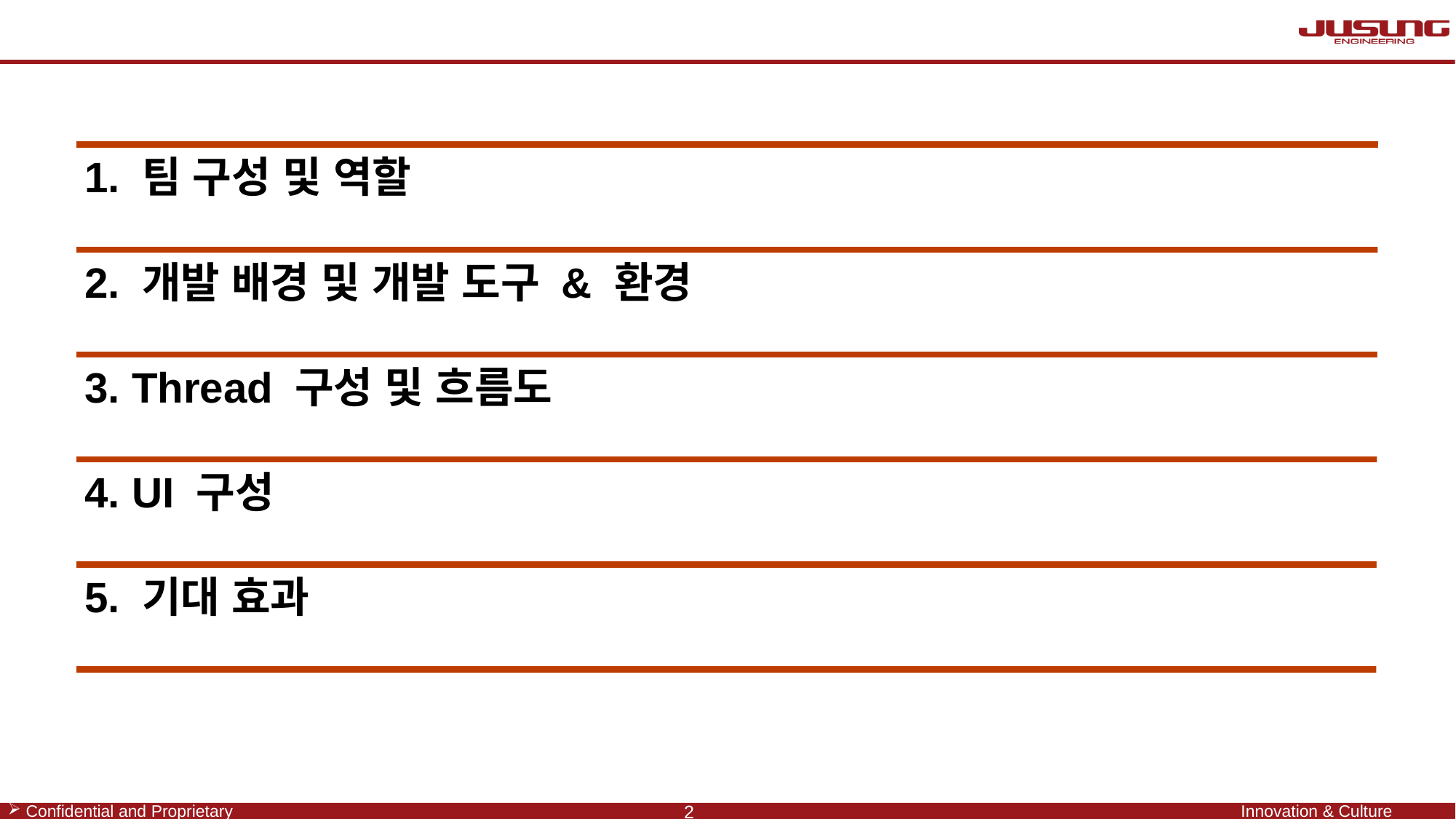

1. 팀 구성 및 역할
2. 개발 배경 및 개발 도구 & 환경

3. Thread 구성 및 흐름도

4. UI 구성

5. 기대 효과

2